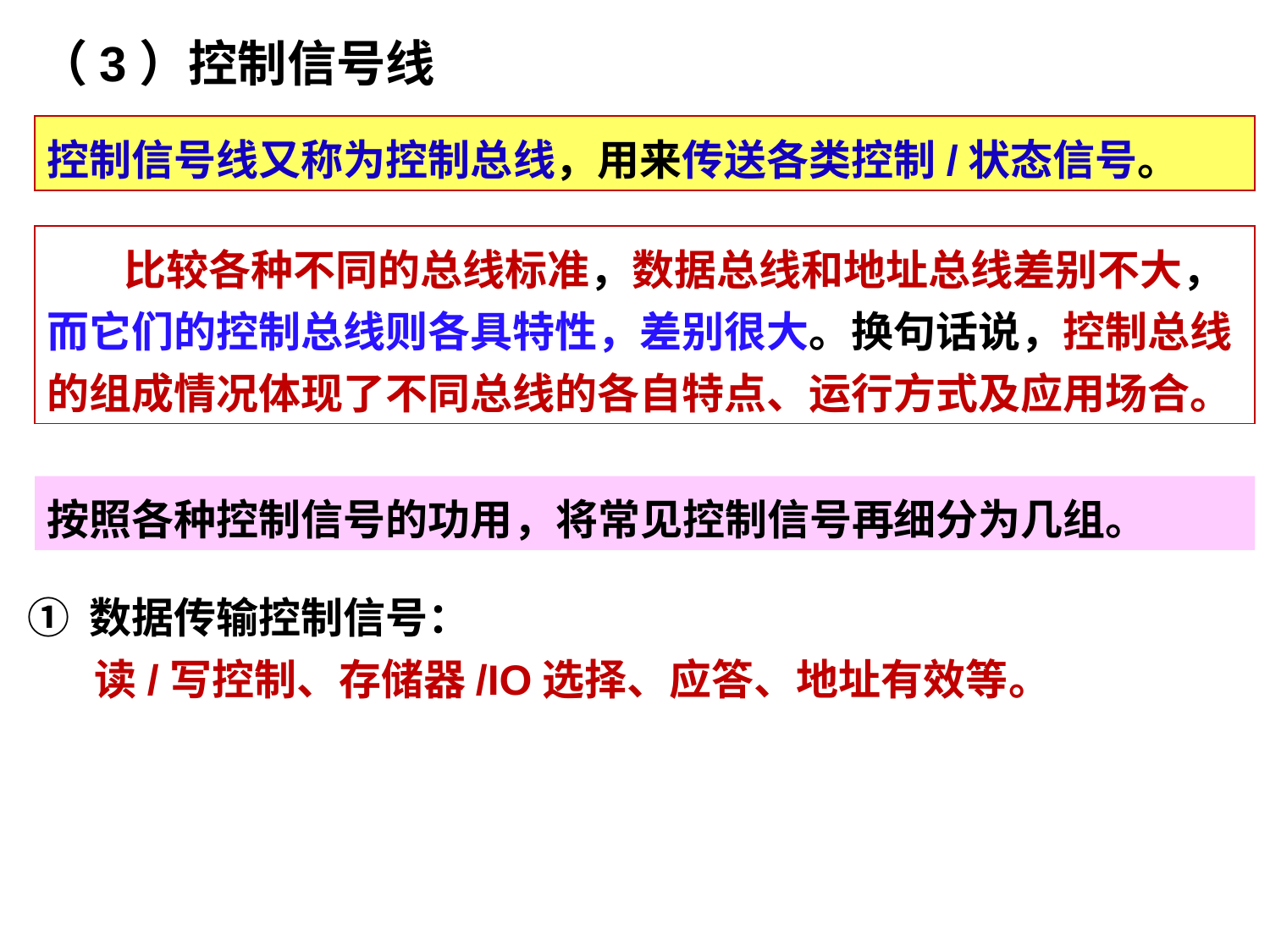

（3）控制信号线
控制信号线又称为控制总线，用来传送各类控制/状态信号。
       比较各种不同的总线标准，数据总线和地址总线差别不大，而它们的控制总线则各具特性，差别很大。换句话说，控制总线的组成情况体现了不同总线的各自特点、运行方式及应用场合。
按照各种控制信号的功用，将常见控制信号再细分为几组。
① 数据传输控制信号：
      读/写控制、存储器/IO选择、应答、地址有效等。
154